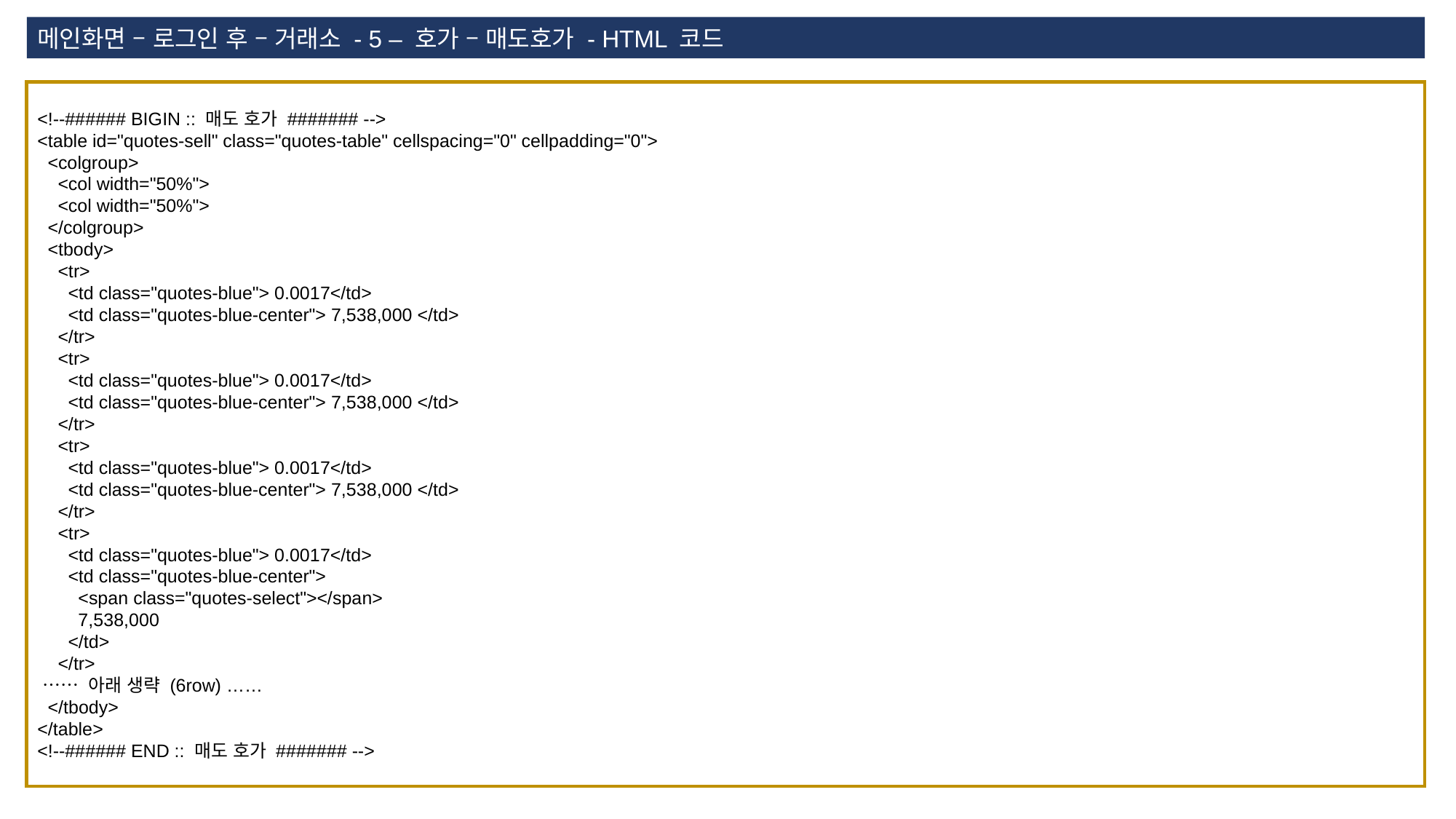

메인화면 – 로그인 후 – 거래소 - 5 – 호가 – 매도호가 - HTML 코드
<!--###### BIGIN :: 매도 호가 ####### -->
<table id="quotes-sell" class="quotes-table" cellspacing="0" cellpadding="0">
  <colgroup>
    <col width="50%">
    <col width="50%">
  </colgroup>
  <tbody>
    <tr>
      <td class="quotes-blue"> 0.0017</td>
      <td class="quotes-blue-center"> 7,538,000 </td>
    </tr>
    <tr>
      <td class="quotes-blue"> 0.0017</td>
      <td class="quotes-blue-center"> 7,538,000 </td>
    </tr>
    <tr>
      <td class="quotes-blue"> 0.0017</td>
      <td class="quotes-blue-center"> 7,538,000 </td>
    </tr>
    <tr>
      <td class="quotes-blue"> 0.0017</td>
      <td class="quotes-blue-center">
        <span class="quotes-select"></span>
        7,538,000
      </td>
    </tr>
 …… 아래 생략 (6row) ……
  </tbody>
</table>
<!--###### END :: 매도 호가 ####### -->